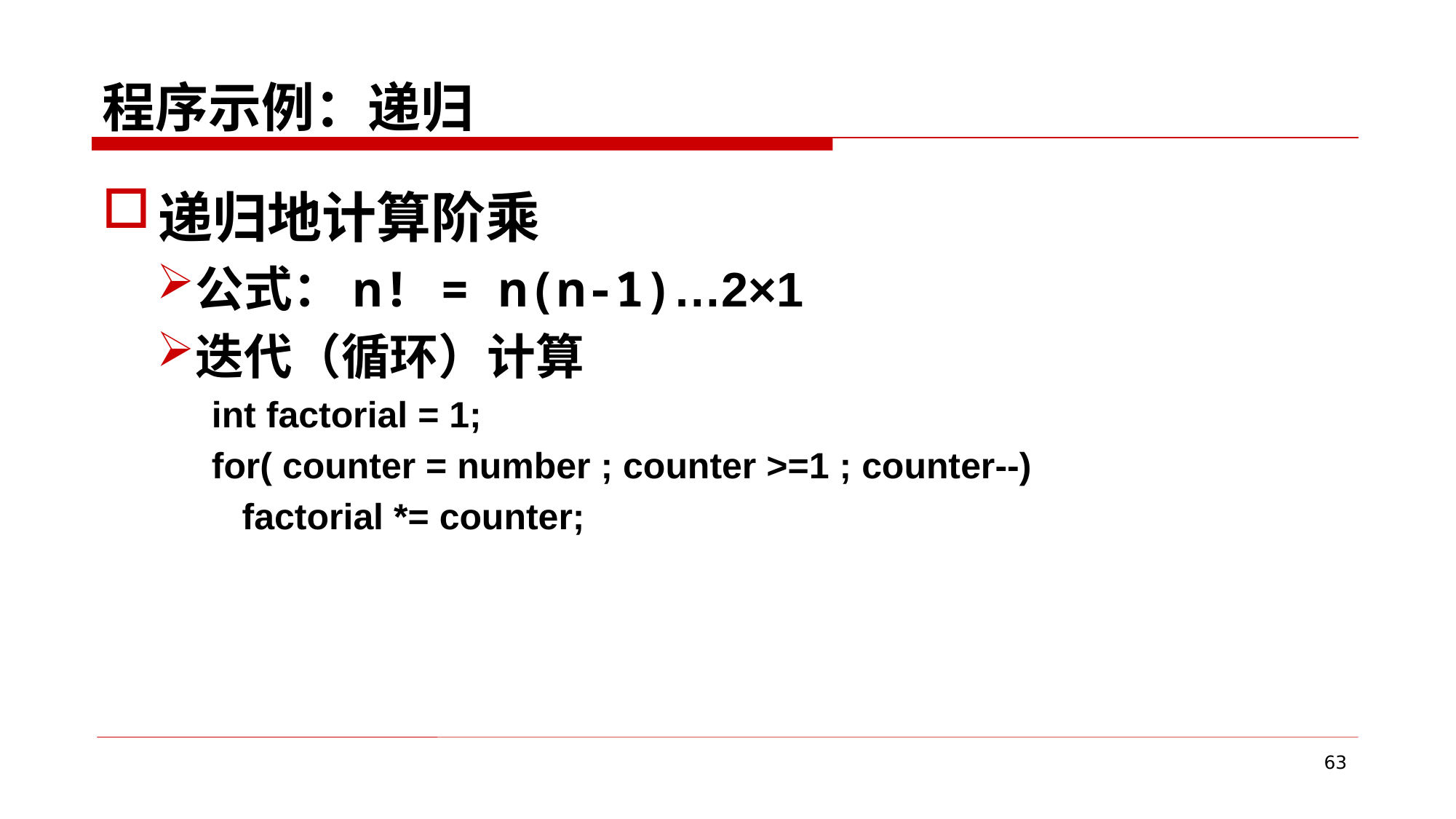

程序示例：递归
递归地计算阶乘
公式：n! = n(n-1)…2×1
迭代（循环）计算
int factorial = 1;
for( counter = number ; counter >=1 ; counter--)
   factorial *= counter;
63